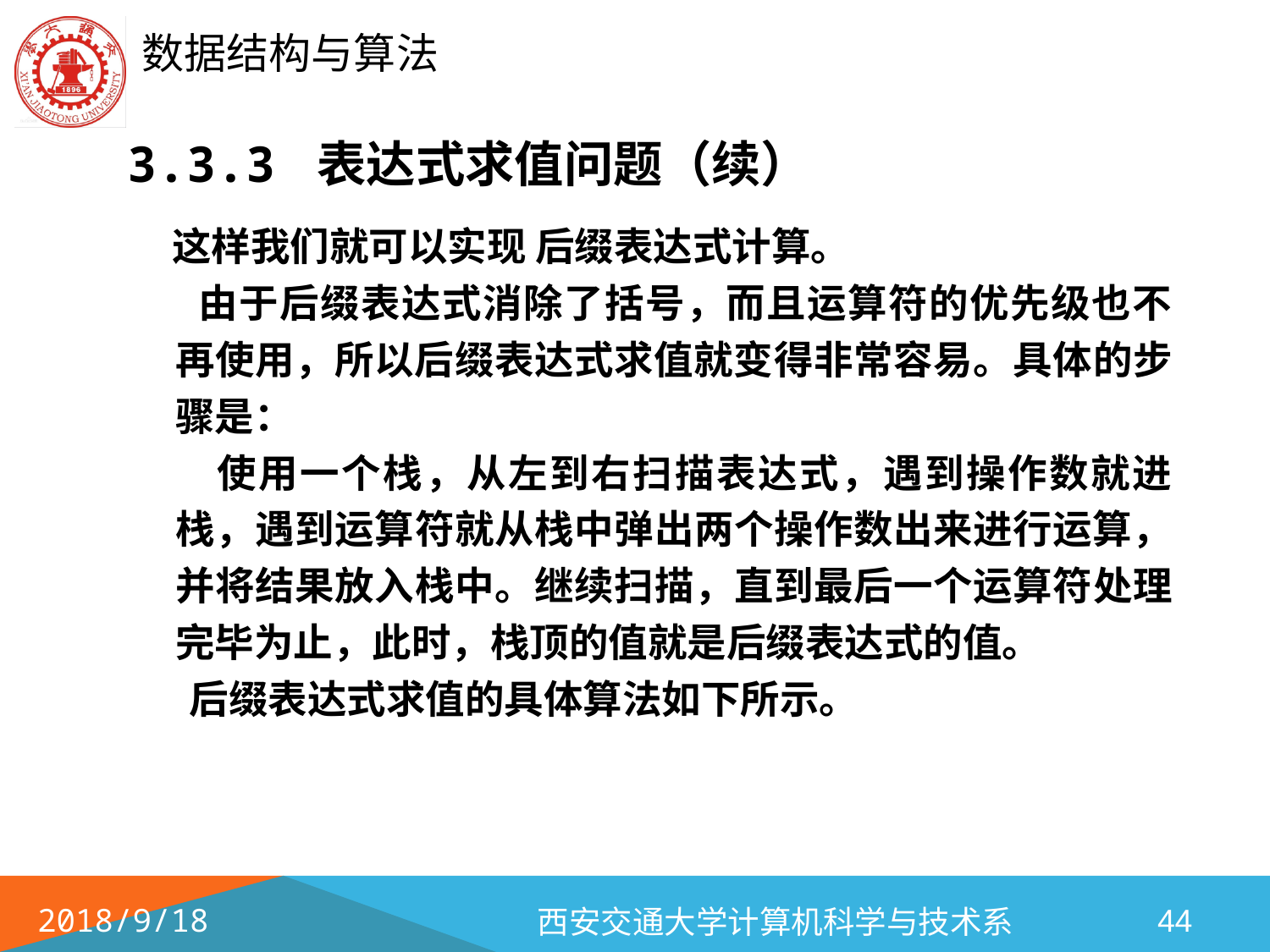

# 3.3.3 表达式求值问题（续）
    这样我们就可以实现 后缀表达式计算。
      由于后缀表达式消除了括号，而且运算符的优先级也不再使用，所以后缀表达式求值就变得非常容易。具体的步骤是：
       使用一个栈，从左到右扫描表达式，遇到操作数就进栈，遇到运算符就从栈中弹出两个操作数出来进行运算，并将结果放入栈中。继续扫描，直到最后一个运算符处理完毕为止，此时，栈顶的值就是后缀表达式的值。
      后缀表达式求值的具体算法如下所示。